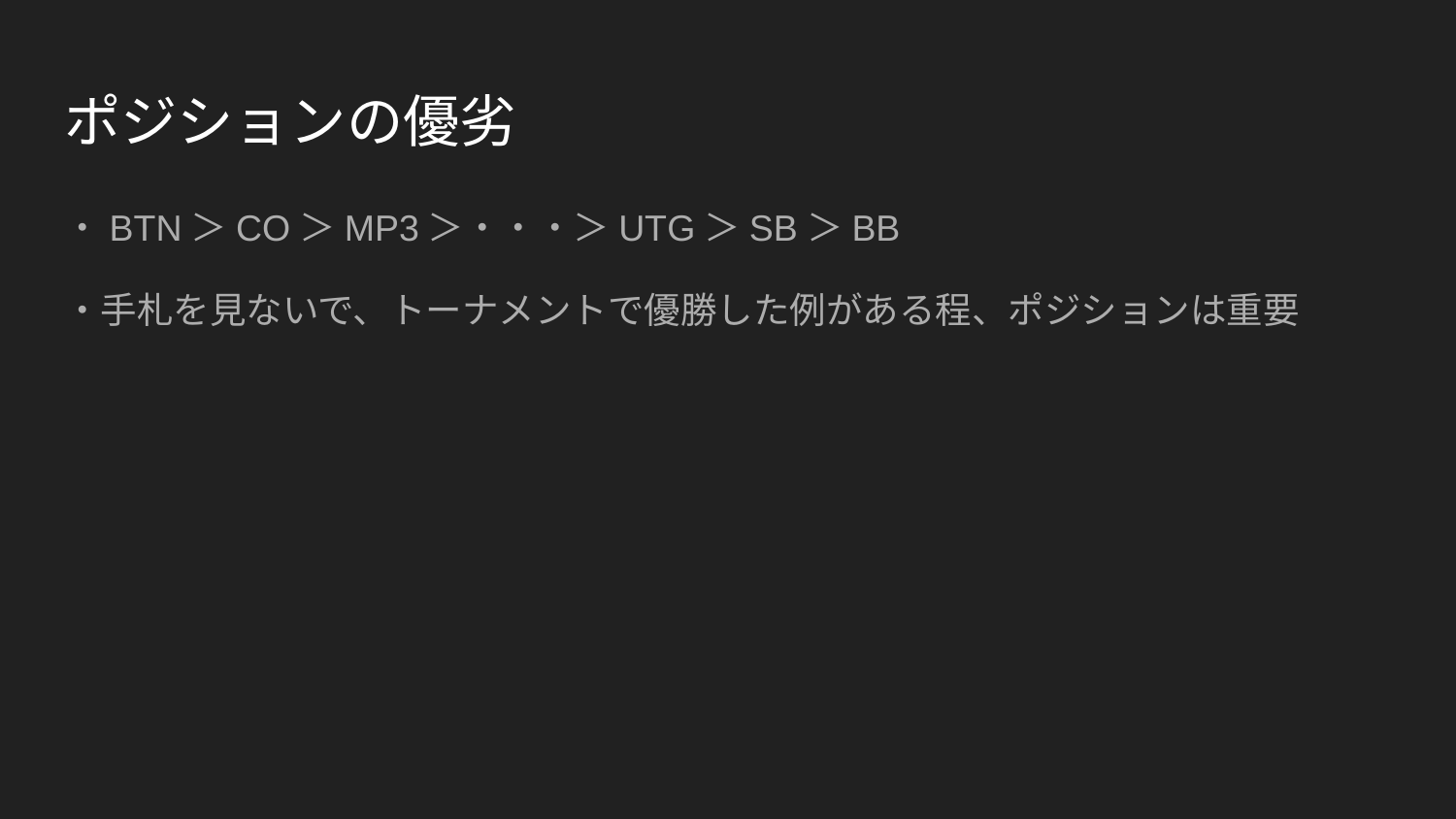

# ポジションの優劣
・BTN＞CO＞MP3＞・・・＞UTG＞SB＞BB
・手札を見ないで、トーナメントで優勝した例がある程、ポジションは重要